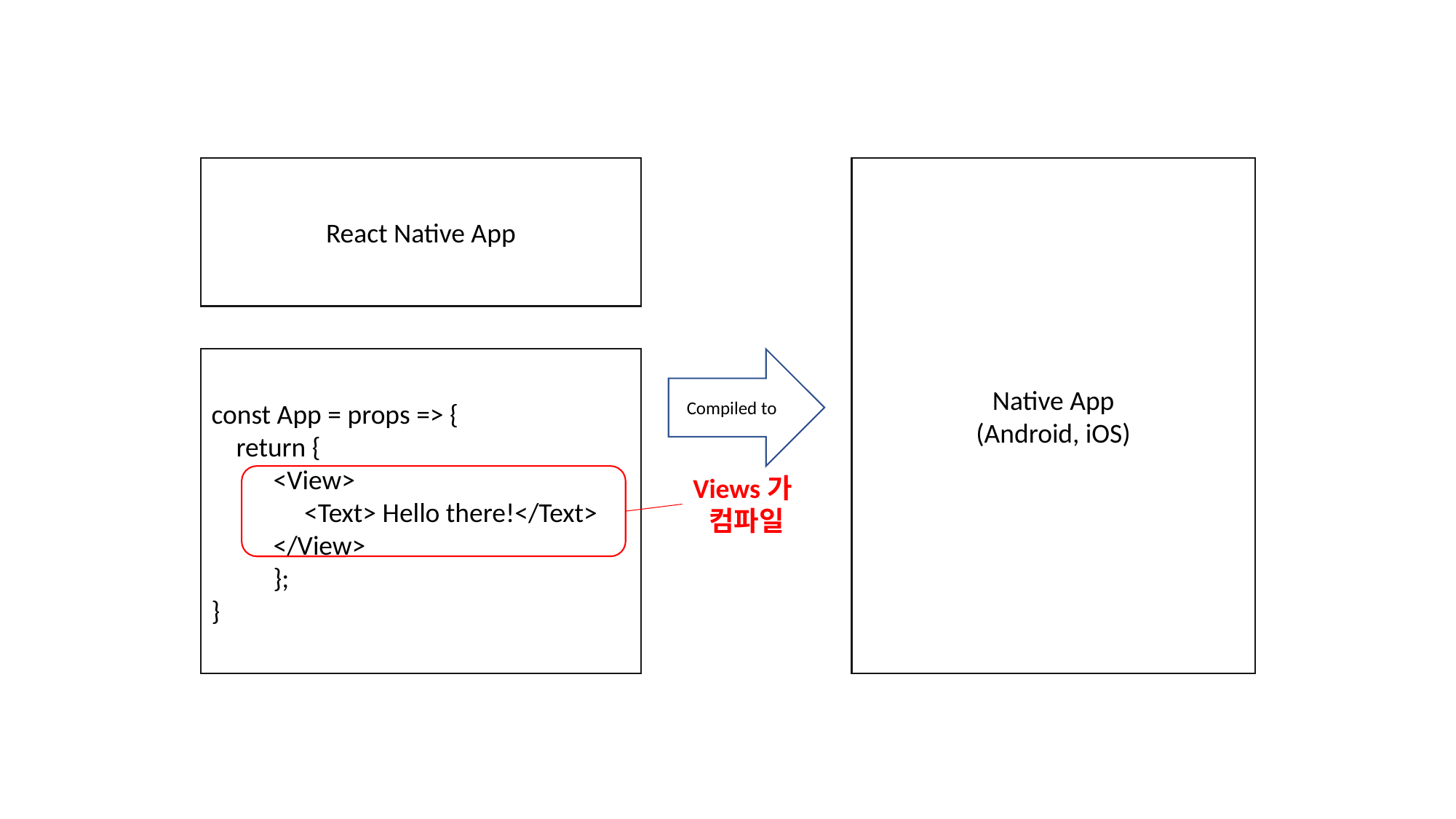

React Native App
Native App
(Android, iOS)
const App = props => {
    return {
          <View>
               <Text> Hello there!</Text>
          </View>
          };
}
Compiled to

Views가
컴파일